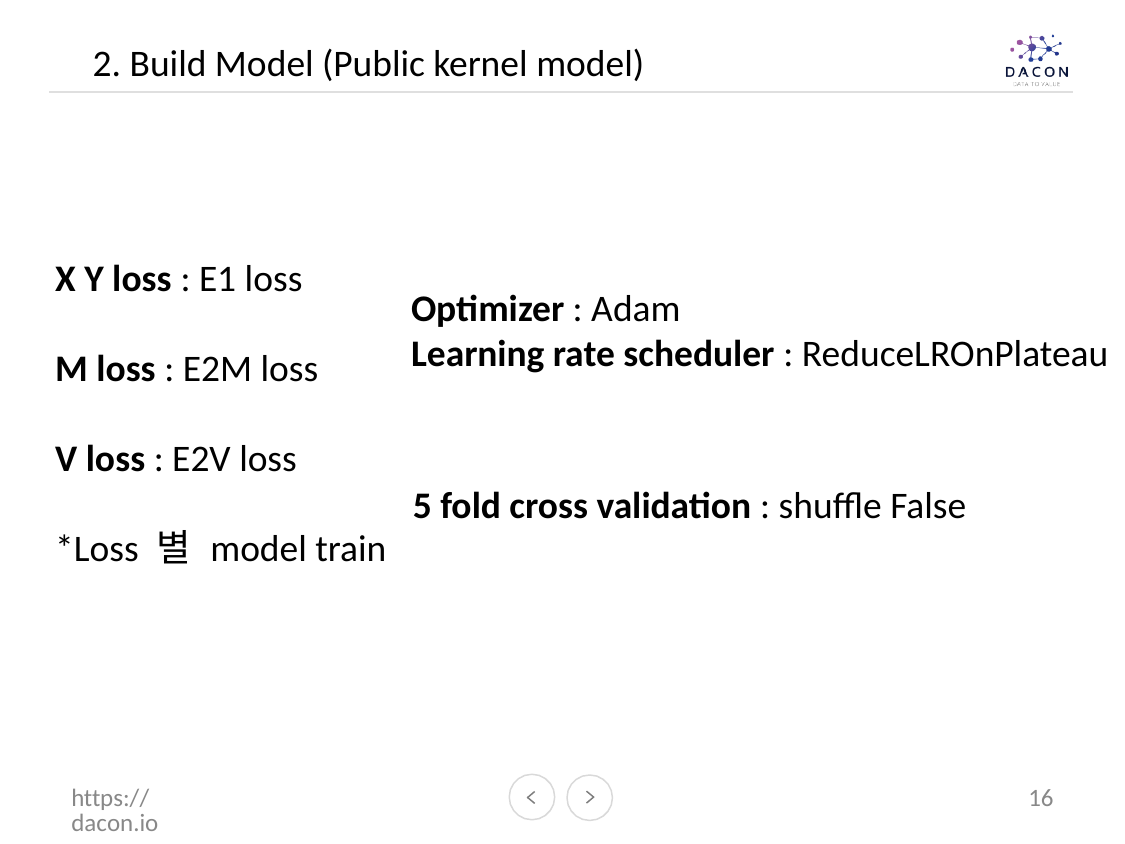

2. Build Model (Public kernel model)
X Y loss : E1 loss

M loss : E2M loss

V loss : E2V loss

*Loss 별 model train
Optimizer : Adam
Learning rate scheduler : ReduceLROnPlateau
5 fold cross validation : shuffle False
https://dacon.io
16